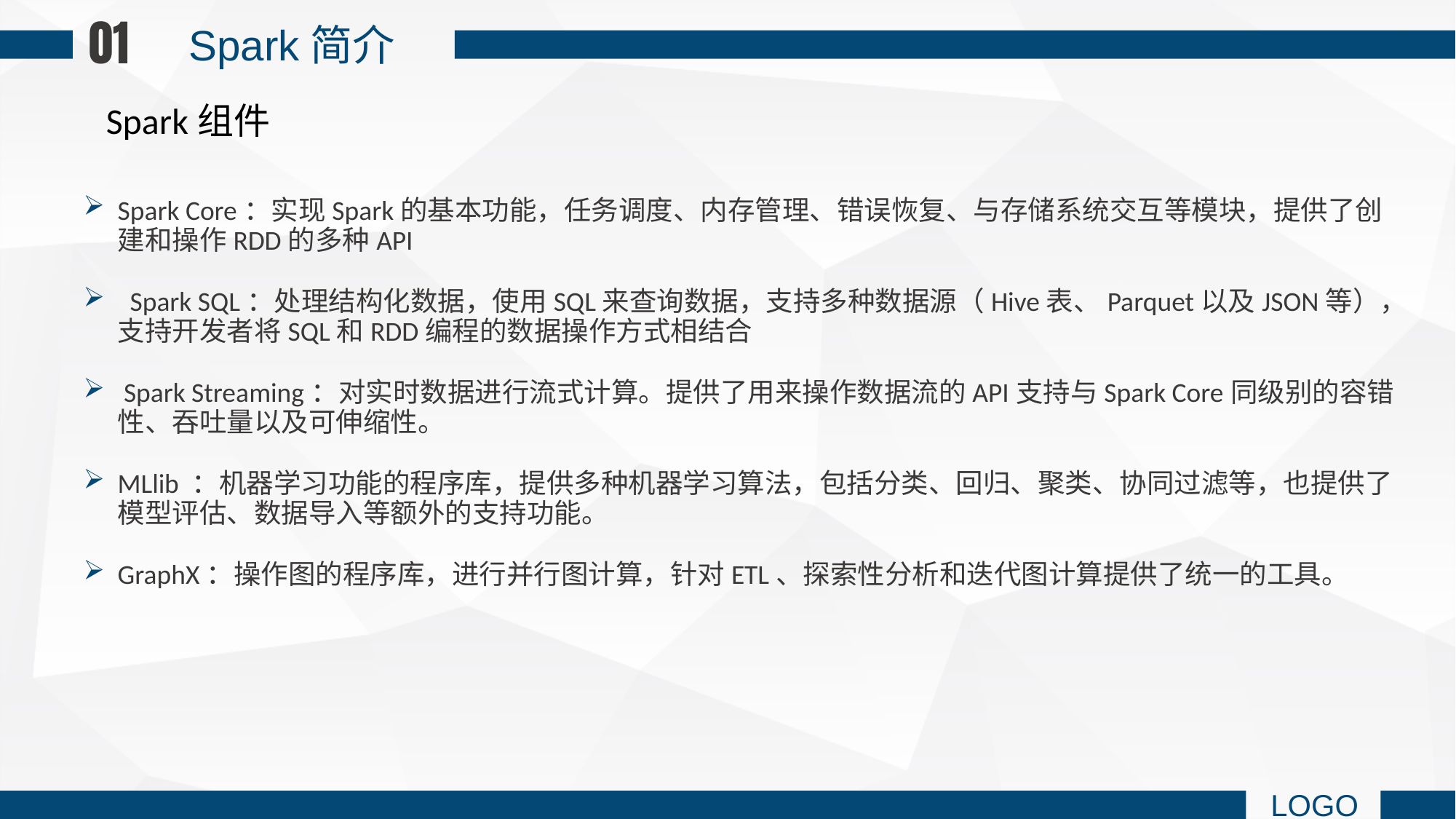

01
Spark简介

Spark组件
Spark Core：实现Spark的基本功能，任务调度、内存管理、错误恢复、与存储系统交互等模块，提供了创建和操作RDD的多种API

  Spark SQL：处理结构化数据，使用SQL来查询数据，支持多种数据源（Hive表、Parquet以及JSON等），支持开发者将SQL和RDD编程的数据操作方式相结合

 Spark Streaming：对实时数据进行流式计算。提供了用来操作数据流的API支持与Spark Core同级别的容错性、吞吐量以及可伸缩性。

MLlib ：机器学习功能的程序库，提供多种机器学习算法，包括分类、回归、聚类、协同过滤等，也提供了模型评估、数据导入等额外的支持功能。

GraphX：操作图的程序库，进行并行图计算，针对ETL、探索性分析和迭代图计算提供了统一的工具。
LOGO